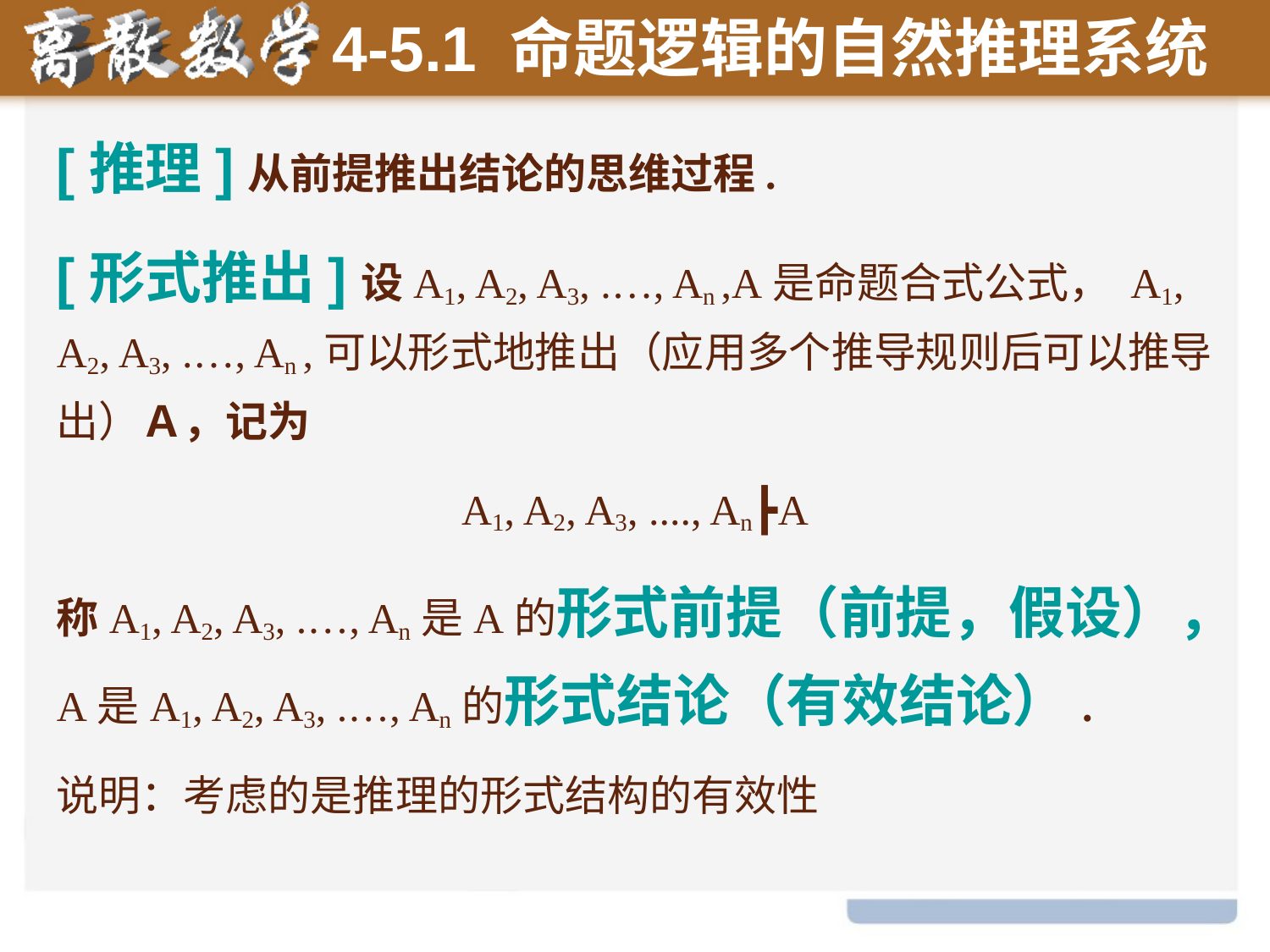

4-5.1 命题逻辑的自然推理系统
[推理]从前提推出结论的思维过程.
[形式推出]设A1, A2, A3, .…, An ,A是命题合式公式， A1, A2, A3, .…, An ,可以形式地推出（应用多个推导规则后可以推导出）Ａ，记为
A1, A2, A3, ...., An┣A
称A1, A2, A3, .…, An是A的形式前提（前提，假设），A是A1, A2, A3, .…, An的形式结论（有效结论）.
说明：考虑的是推理的形式结构的有效性